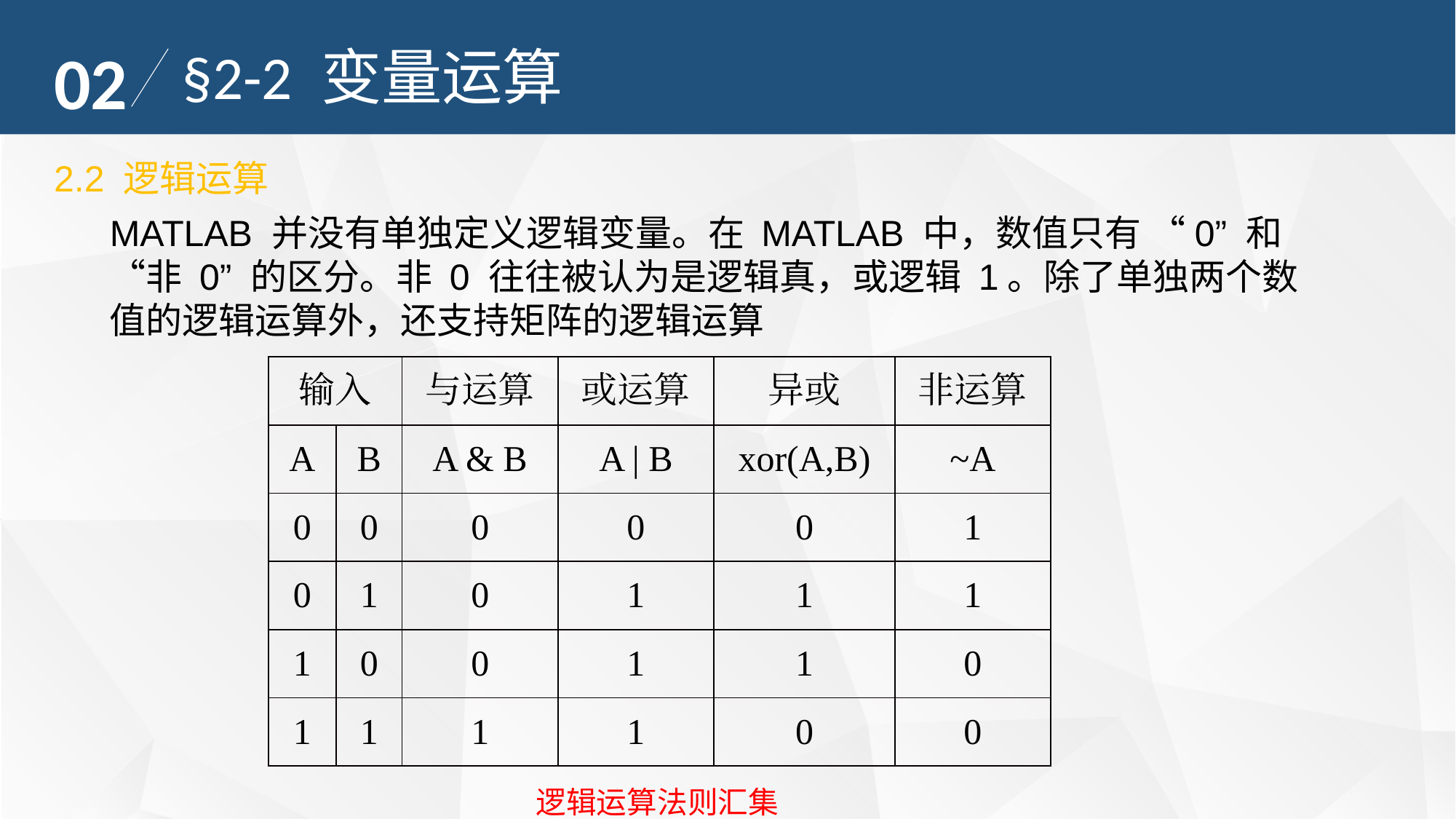

02
§2-2 变量运算
2.2 逻辑运算
MATLAB 并没有单独定义逻辑变量。在 MATLAB 中，数值只有 “0” 和“非 0” 的区分。非 0 往往被认为是逻辑真，或逻辑 1。除了单独两个数值的逻辑运算外，还支持矩阵的逻辑运算
| 输入 |  | 与运算 | 或运算 | 异或 | 非运算 |
| --- | --- | --- | --- | --- | --- |
| A | B | A & B | A | B | xor(A,B) | ~A |
| 0 | 0 | 0 | 0 | 0 | 1 |
| 0 | 1 | 0 | 1 | 1 | 1 |
| 1 | 0 | 0 | 1 | 1 | 0 |
| 1 | 1 | 1 | 1 | 0 | 0 |
逻辑运算法则汇集